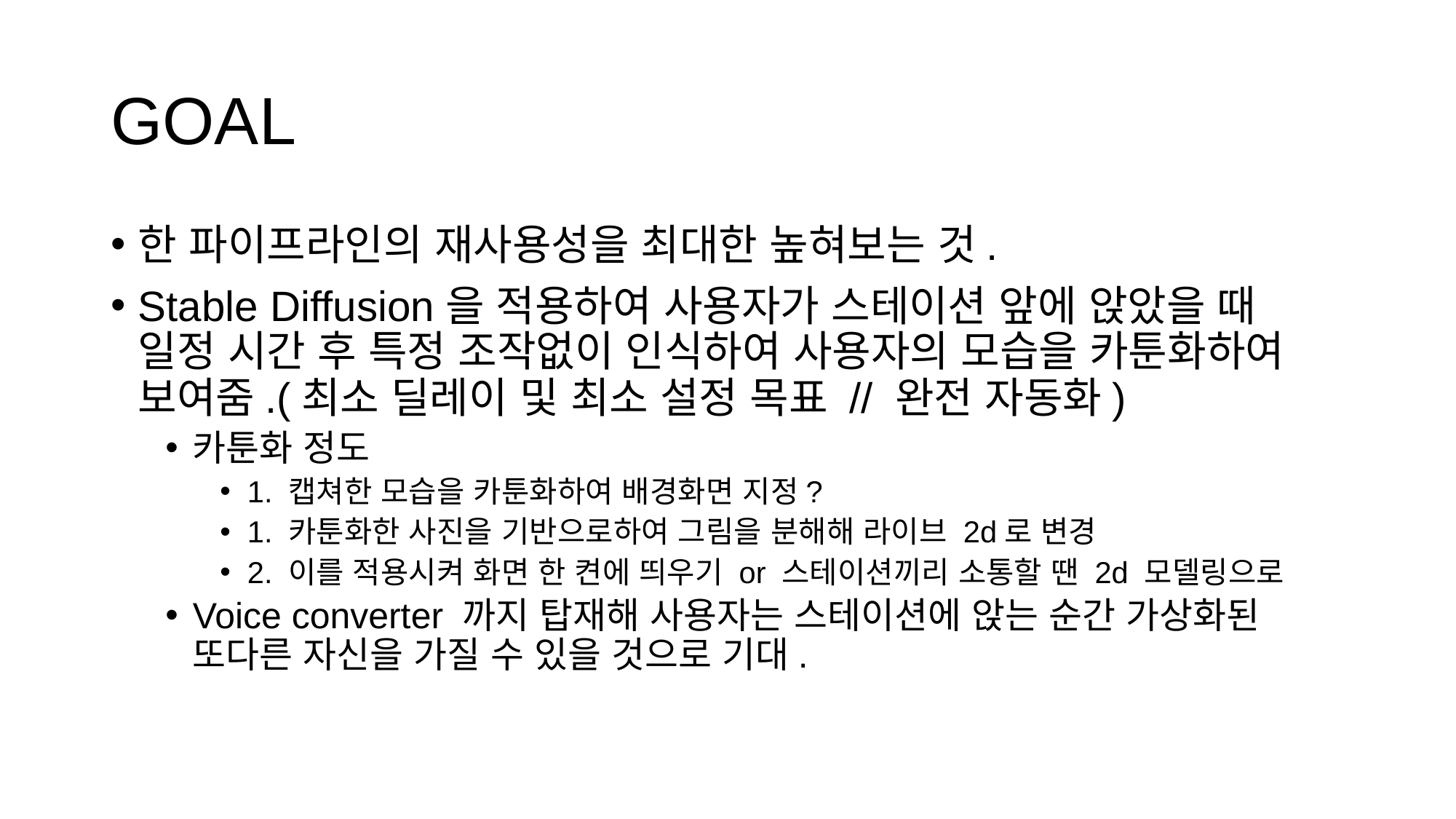

# GOAL
한 파이프라인의 재사용성을 최대한 높혀보는 것.
Stable Diffusion을 적용하여 사용자가 스테이션 앞에 앉았을 때 일정 시간 후 특정 조작없이 인식하여 사용자의 모습을 카툰화하여 보여줌.(최소 딜레이 및 최소 설정 목표 // 완전 자동화)
카툰화 정도
1. 캡쳐한 모습을 카툰화하여 배경화면 지정?
1. 카툰화한 사진을 기반으로하여 그림을 분해해 라이브 2d로 변경
2. 이를 적용시켜 화면 한 켠에 띄우기 or 스테이션끼리 소통할 땐 2d 모델링으로
Voice converter 까지 탑재해 사용자는 스테이션에 앉는 순간 가상화된 또다른 자신을 가질 수 있을 것으로 기대.